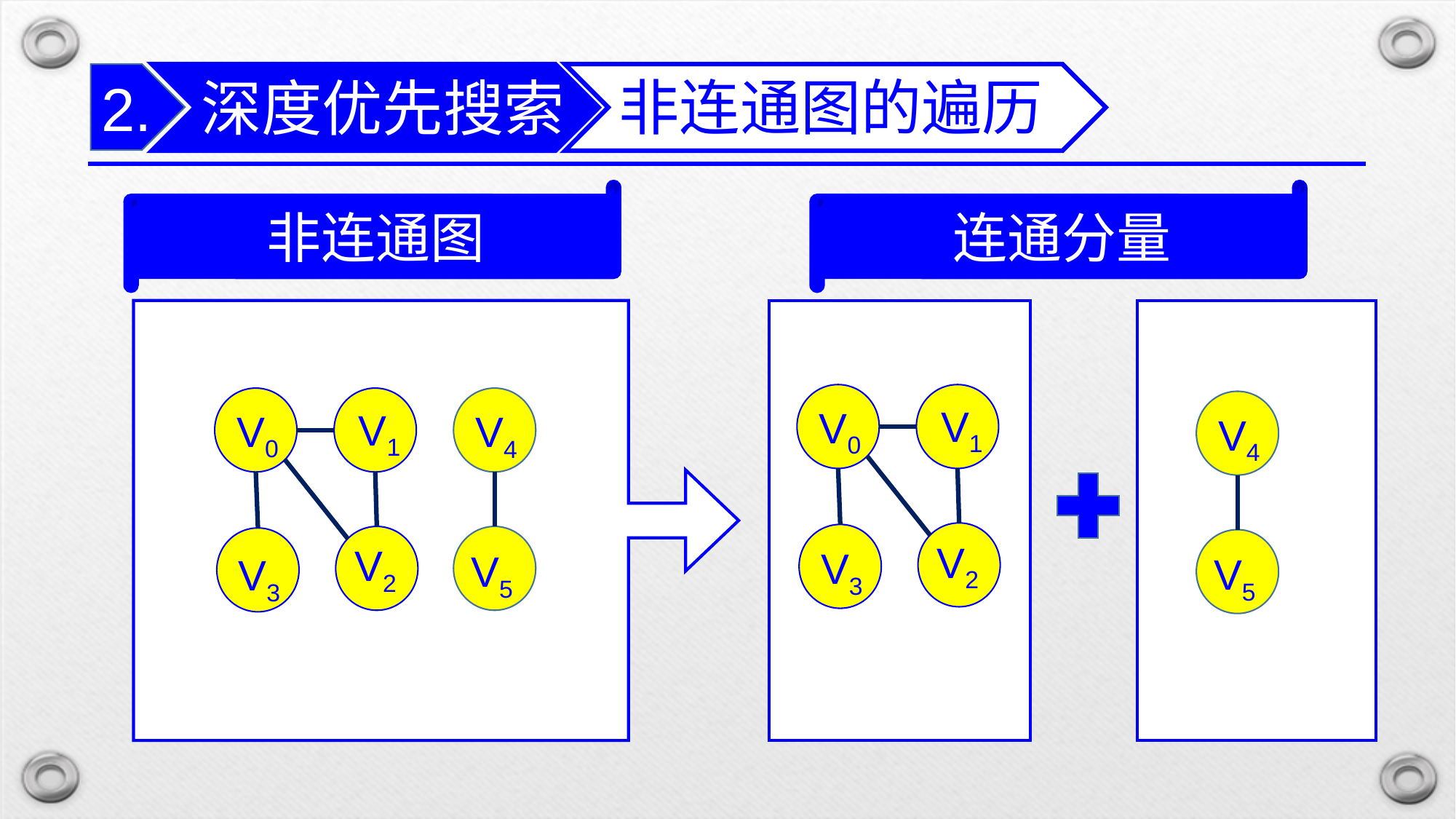

深度优先搜索

2.
非连通图的遍历
非连通图
连通分量

V0
V1
V2
V4
V5
V3

V0
V1
V2
V3

V4
V5